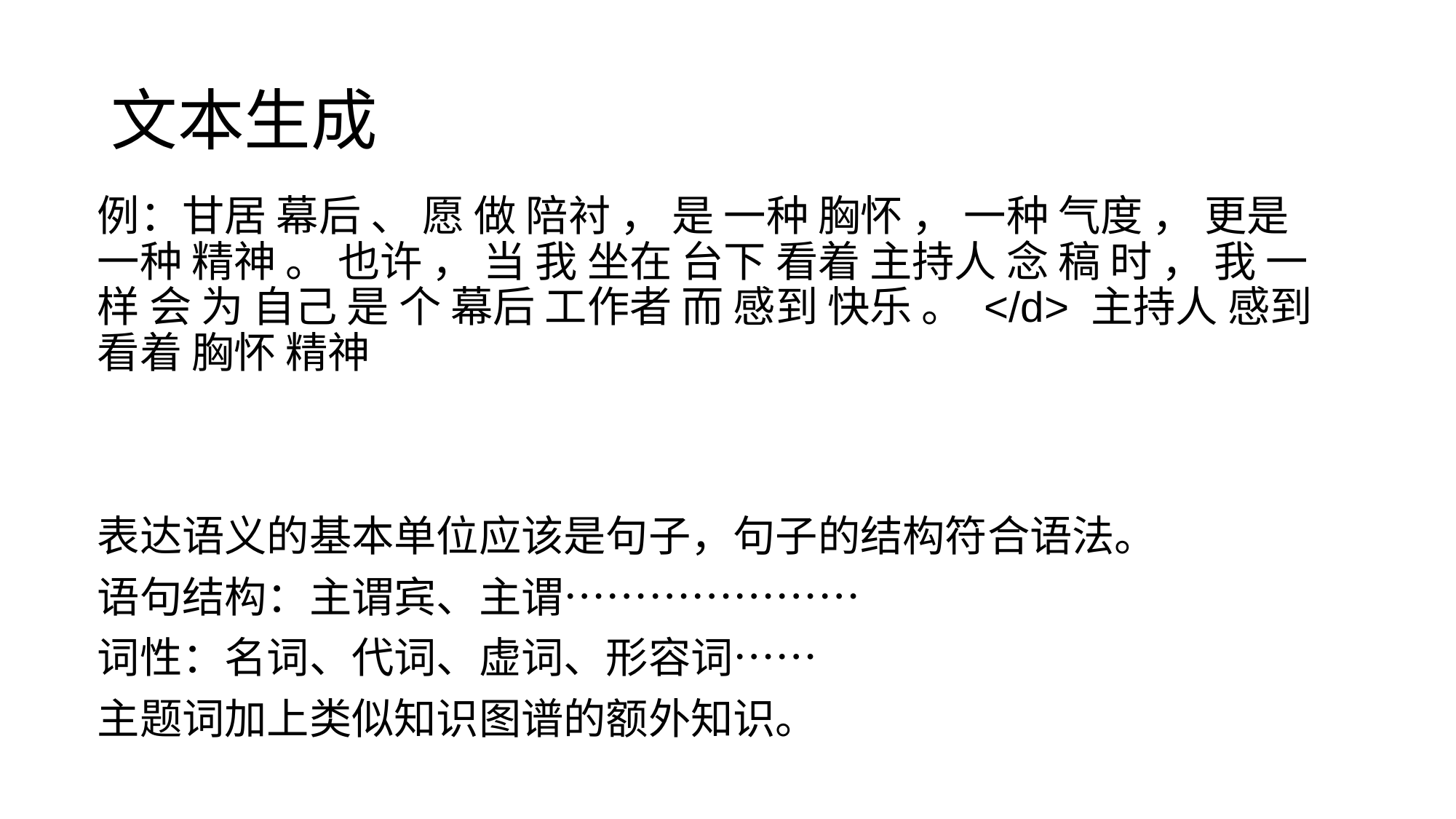

# 文本生成
例：甘居 幕后 、 愿 做 陪衬 ， 是 一种 胸怀 ， 一种 气度 ， 更是 一种 精神 。 也许 ， 当 我 坐在 台下 看着 主持人 念 稿 时 ， 我 一样 会 为 自己 是 个 幕后 工作者 而 感到 快乐 。 </d> 主持人 感到 看着 胸怀 精神

表达语义的基本单位应该是句子，句子的结构符合语法。
语句结构：主谓宾、主谓…………………
词性：名词、代词、虚词、形容词……
主题词加上类似知识图谱的额外知识。